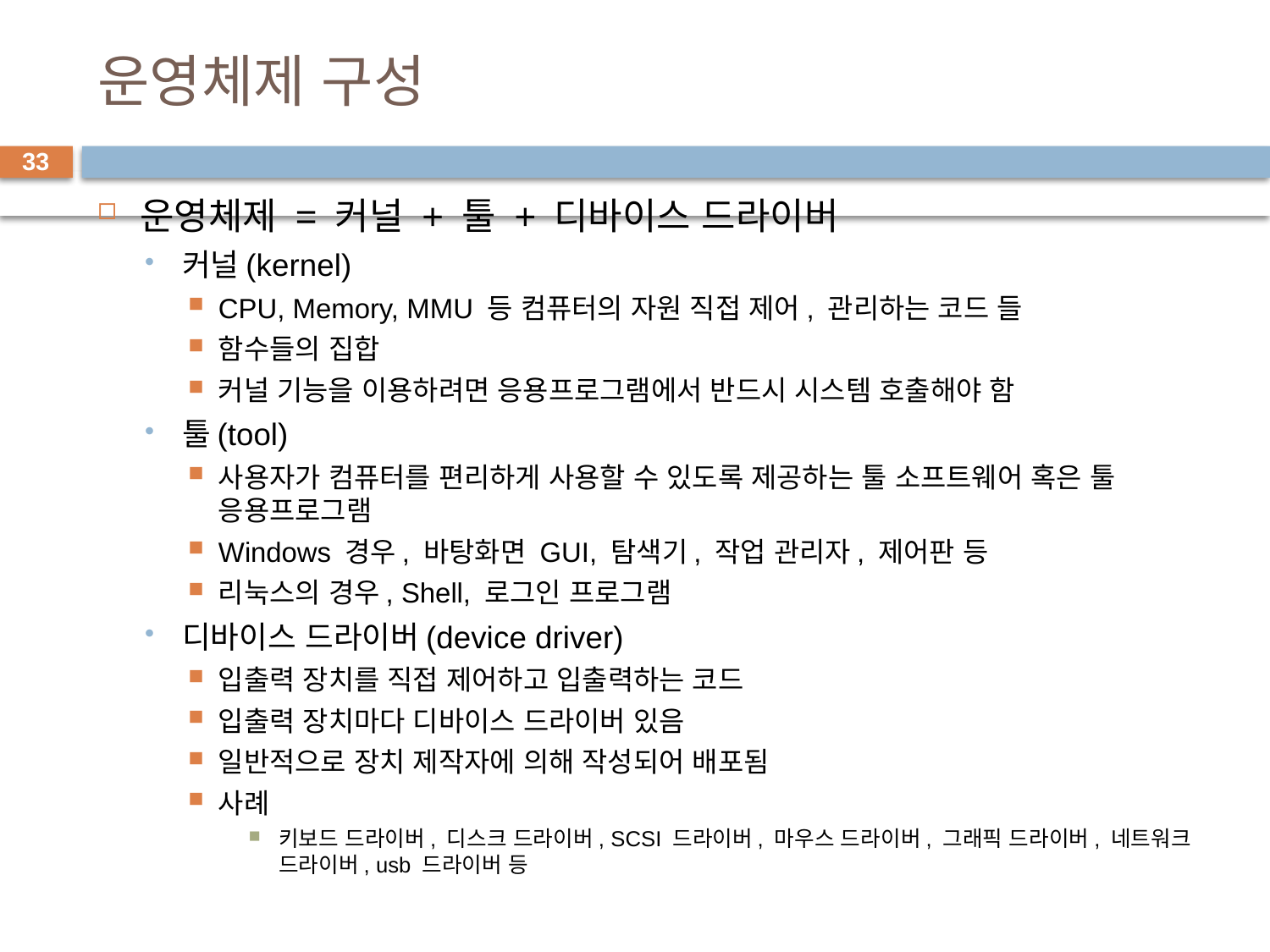

# 운영체제 구성
33
운영체제 = 커널 + 툴 + 디바이스 드라이버
커널(kernel)
CPU, Memory, MMU 등 컴퓨터의 자원 직접 제어, 관리하는 코드 들
함수들의 집합
커널 기능을 이용하려면 응용프로그램에서 반드시 시스템 호출해야 함
툴(tool)
사용자가 컴퓨터를 편리하게 사용할 수 있도록 제공하는 툴 소프트웨어 혹은 툴 응용프로그램
Windows 경우, 바탕화면 GUI, 탐색기, 작업 관리자, 제어판 등
리눅스의 경우, Shell, 로그인 프로그램
디바이스 드라이버(device driver)
입출력 장치를 직접 제어하고 입출력하는 코드
입출력 장치마다 디바이스 드라이버 있음
일반적으로 장치 제작자에 의해 작성되어 배포됨
사례
키보드 드라이버, 디스크 드라이버, SCSI 드라이버, 마우스 드라이버, 그래픽 드라이버, 네트워크 드라이버, usb 드라이버 등